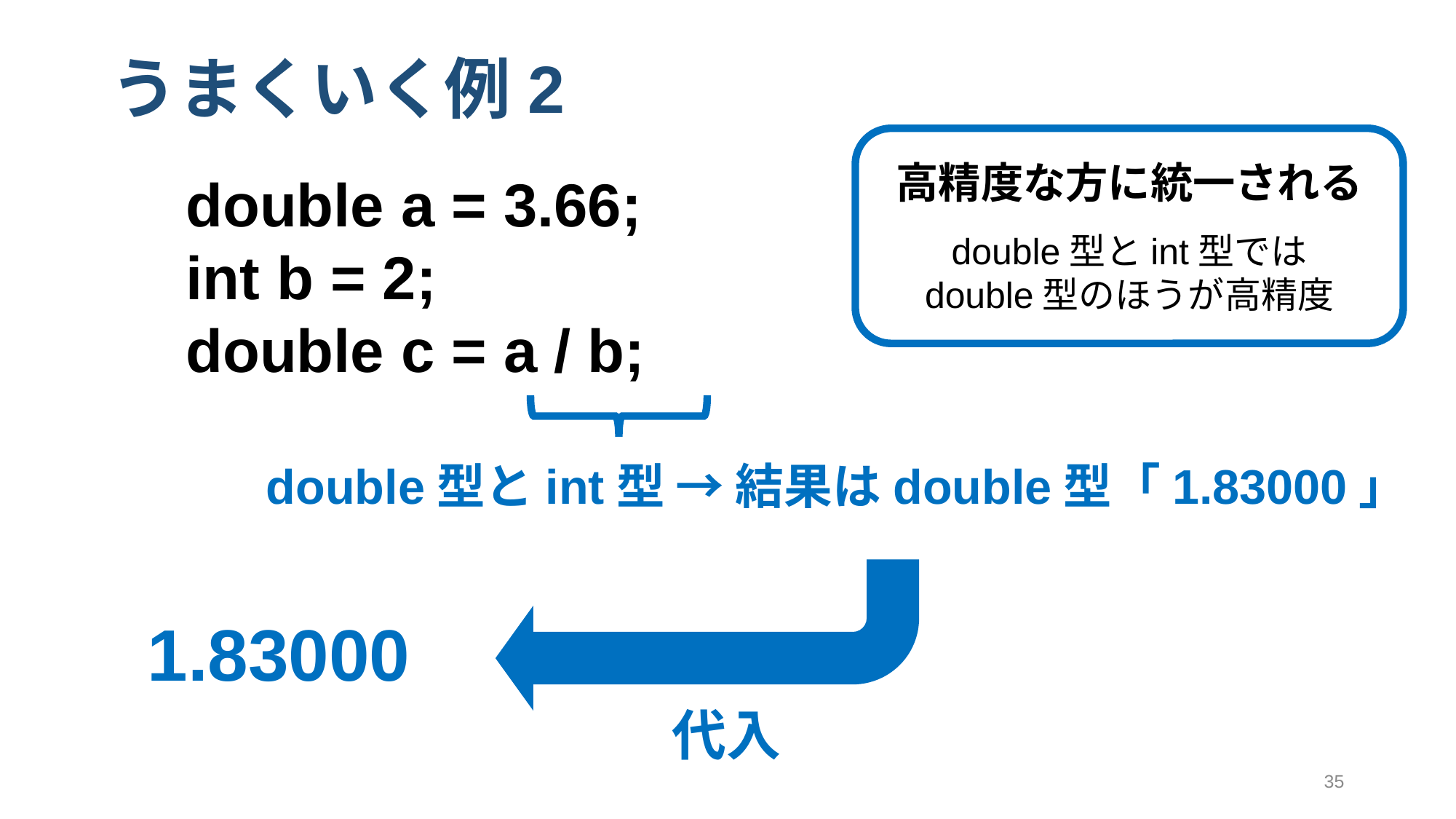

# うまくいく例2
高精度な方に統一される
double型とint型では
double型のほうが高精度
　double a = 3.66;
　int b = 2;
　double c = a / b;

double型とint型 → 結果はdouble型「1.83000」

1.83000
代入
35